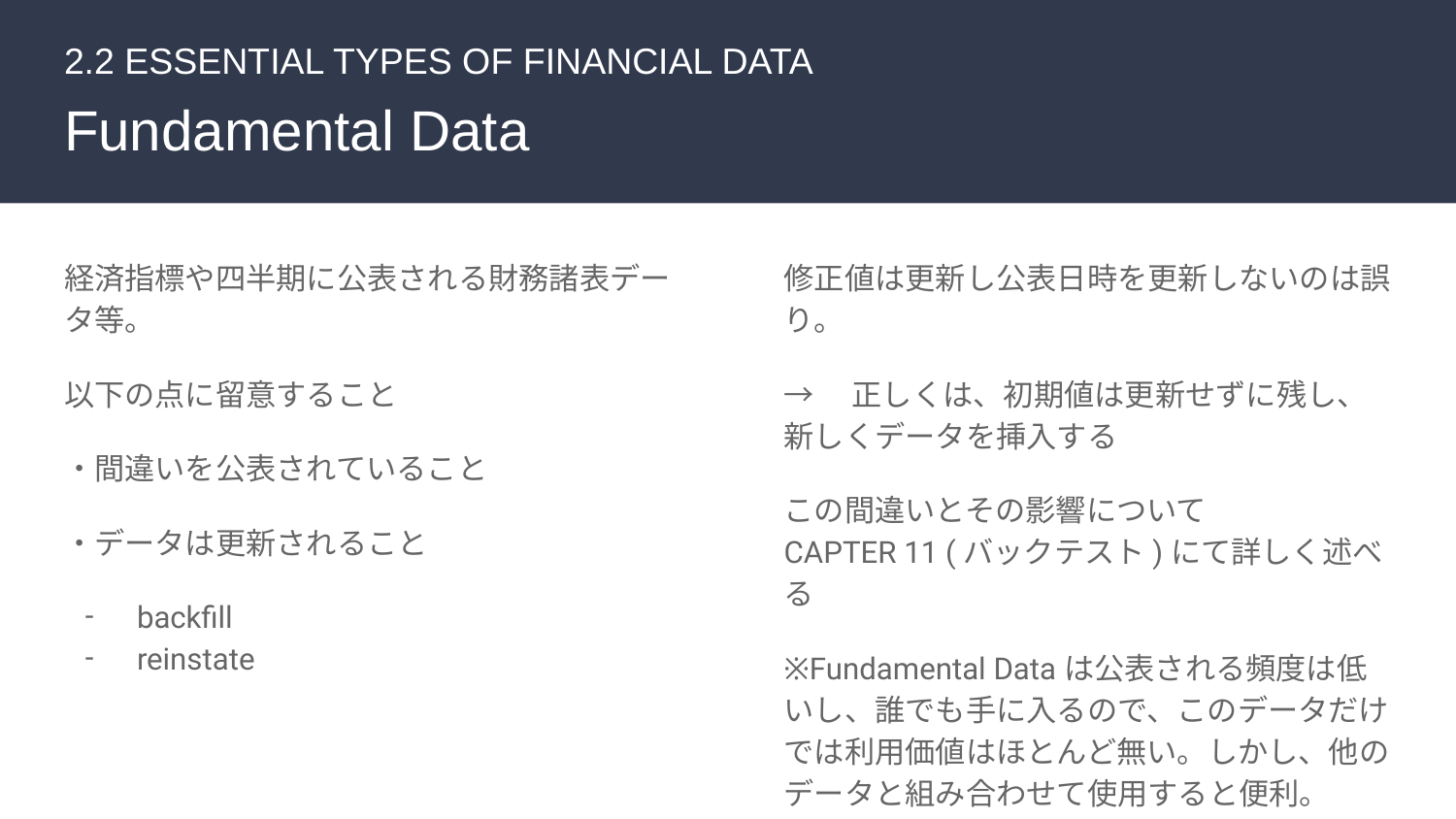

2.2 ESSENTIAL TYPES OF FINANCIAL DATA
# Fundamental Data
経済指標や四半期に公表される財務諸表データ等。
以下の点に留意すること
・間違いを公表されていること
・データは更新されること
backfill
reinstate

修正値は更新し公表日時を更新しないのは誤り。
→　正しくは、初期値は更新せずに残し、新しくデータを挿入する
この間違いとその影響について　　　      CAPTER 11 (バックテスト)にて詳しく述べる
※Fundamental Dataは公表される頻度は低いし、誰でも手に入るので、このデータだけでは利用価値はほとんど無い。しかし、他のデータと組み合わせて使用​​すると便利。